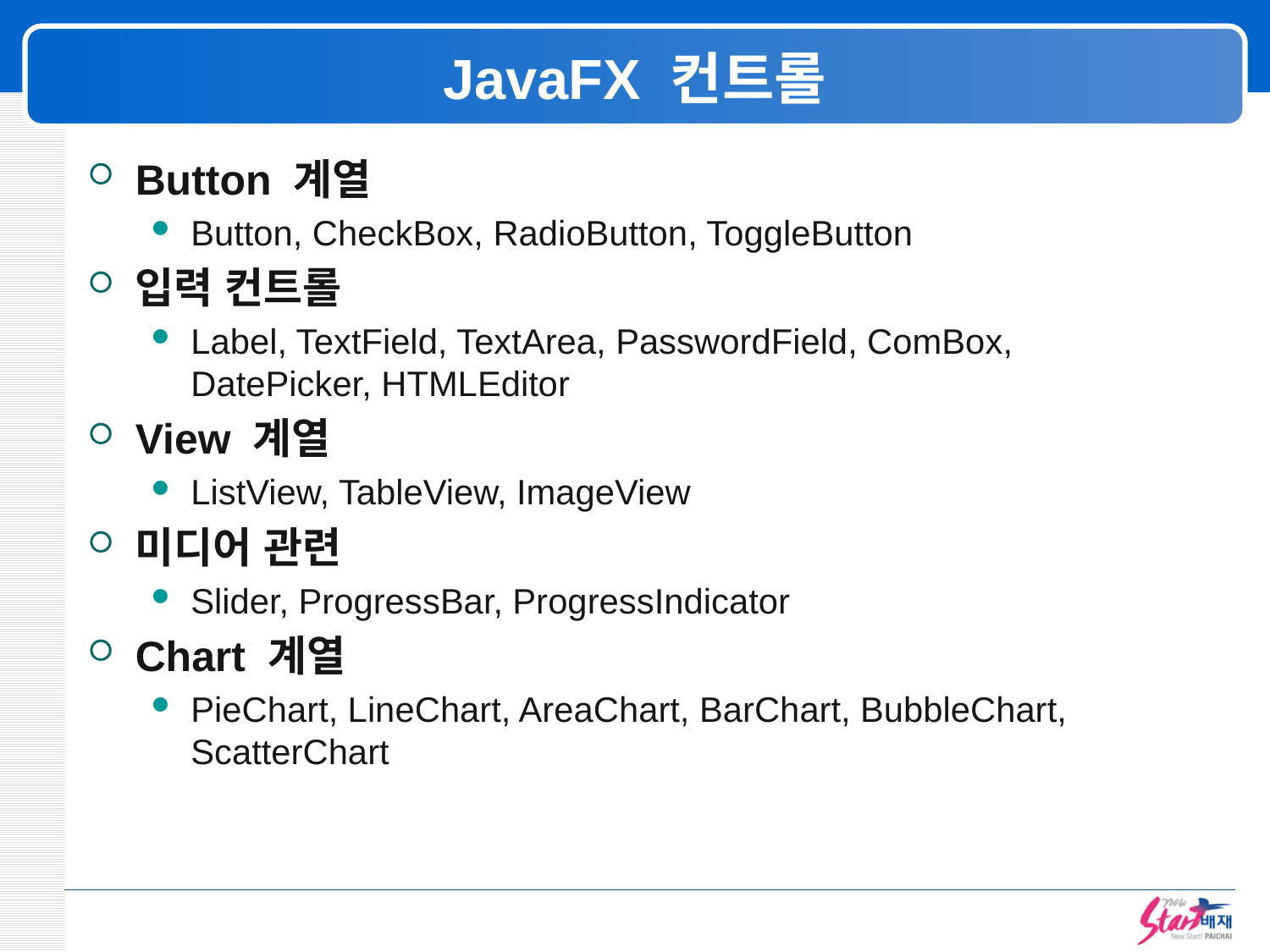

# JavaFX 컨트롤
Button 계열
Button, CheckBox, RadioButton, ToggleButton
입력 컨트롤
Label, TextField, TextArea, PasswordField, ComBox,
DatePicker, HTMLEditor
View 계열
ListView, TableView, ImageView
미디어 관련
Slider, ProgressBar, ProgressIndicator
Chart 계열
PieChart, LineChart, AreaChart, BarChart, BubbleChart, ScatterChart